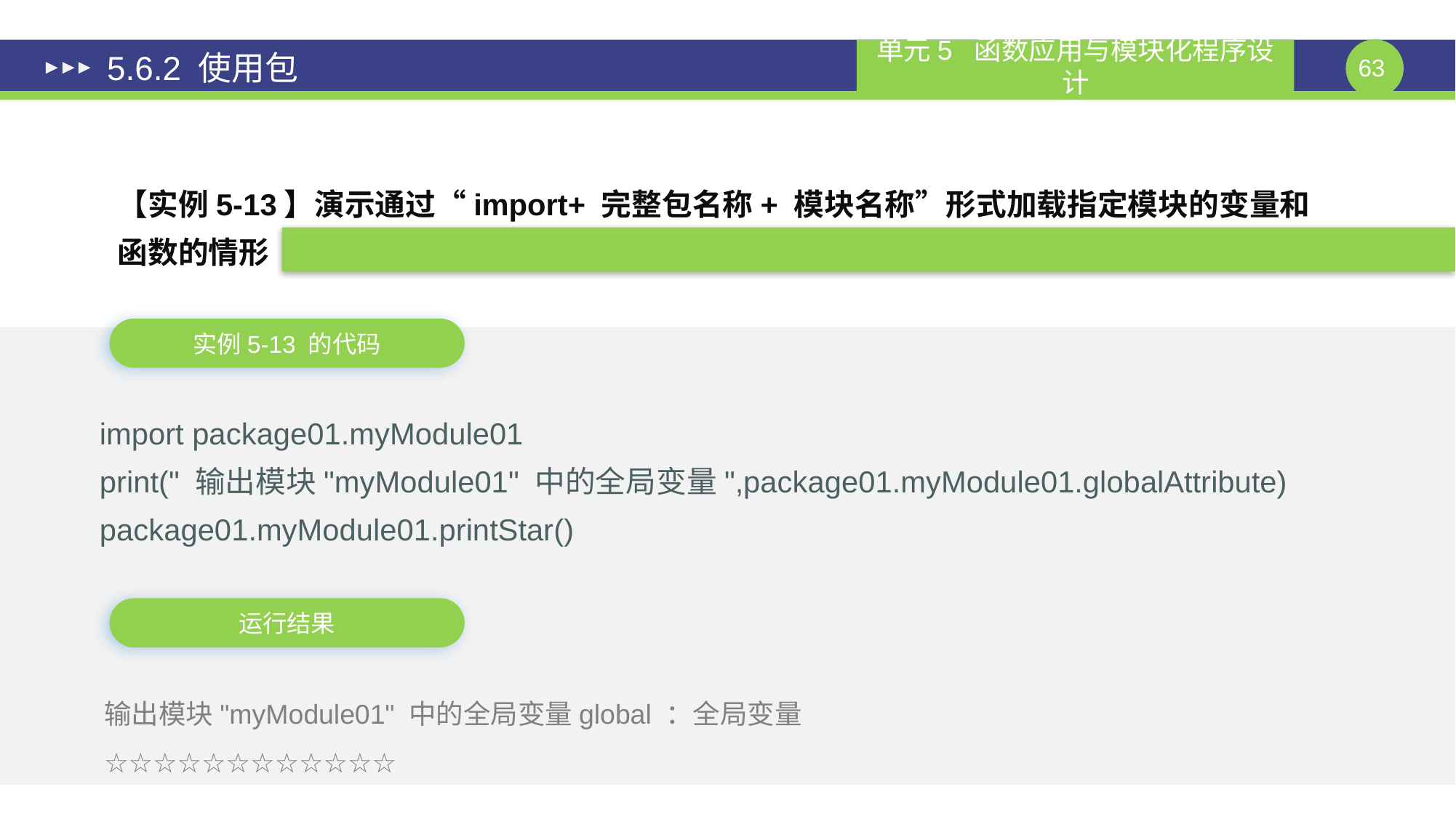

# 5.6.2 使用包
【实例5-13】演示通过“import+ 完整包名称+ 模块名称”形式加载指定模块的变量和
函数的情形

import package01.myModule01
print(" 输出模块"myModule01" 中的全局变量",package01.myModule01.globalAttribute)
package01.myModule01.printStar()
实例5-13 的代码

运行结果
输出模块"myModule01" 中的全局变量global ：全局变量
☆☆☆☆☆☆☆☆☆☆☆☆